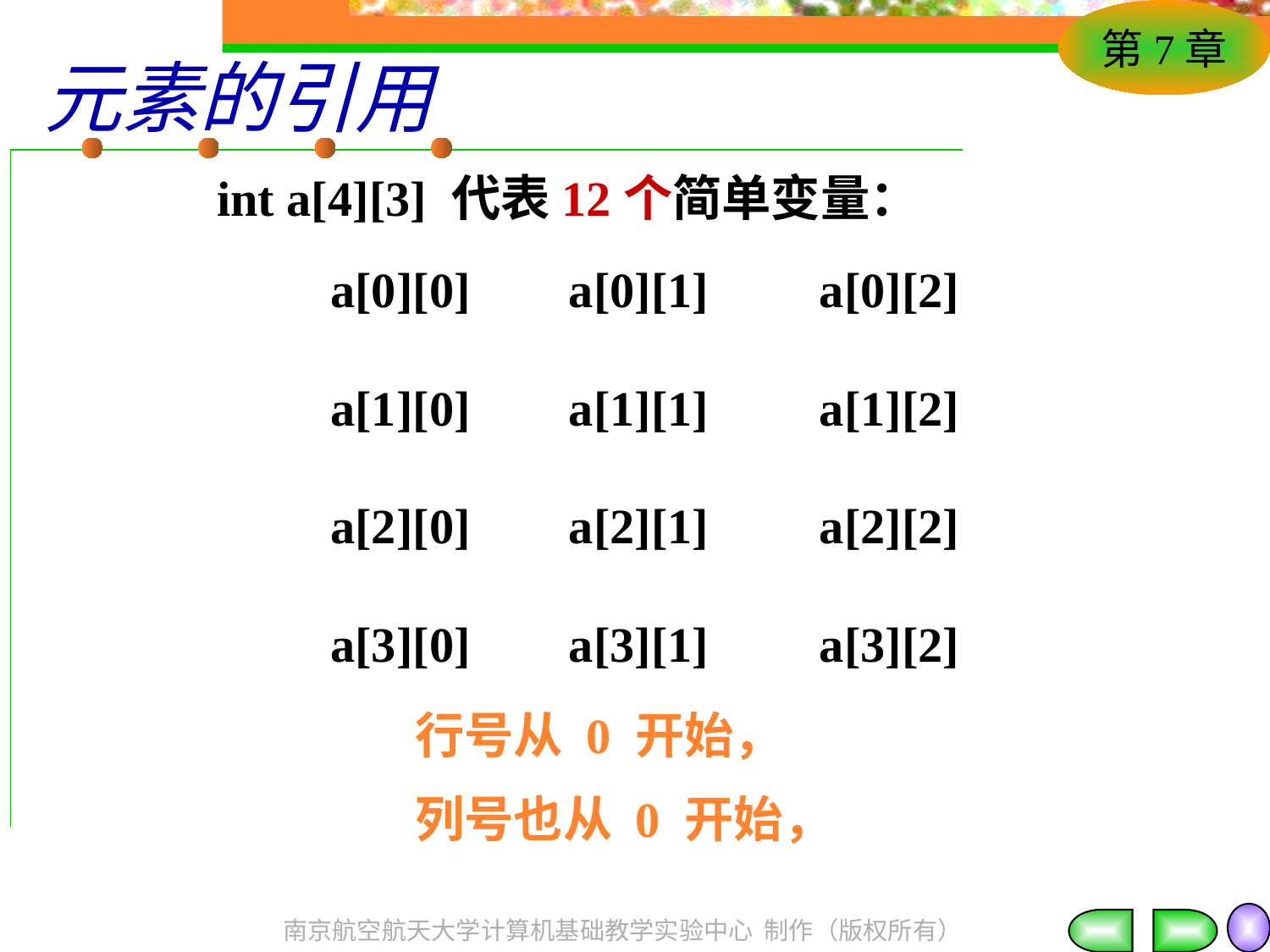

# 元素的引用
int a[4][3] 代表12个简单变量：
a[0][0]        a[0][1]         a[0][2]

a[1][0]        a[1][1]         a[1][2]

a[2][0]        a[2][1]         a[2][2]

a[3][0]        a[3][1]         a[3][2]

行号从 0 开始，
列号也从 0 开始，